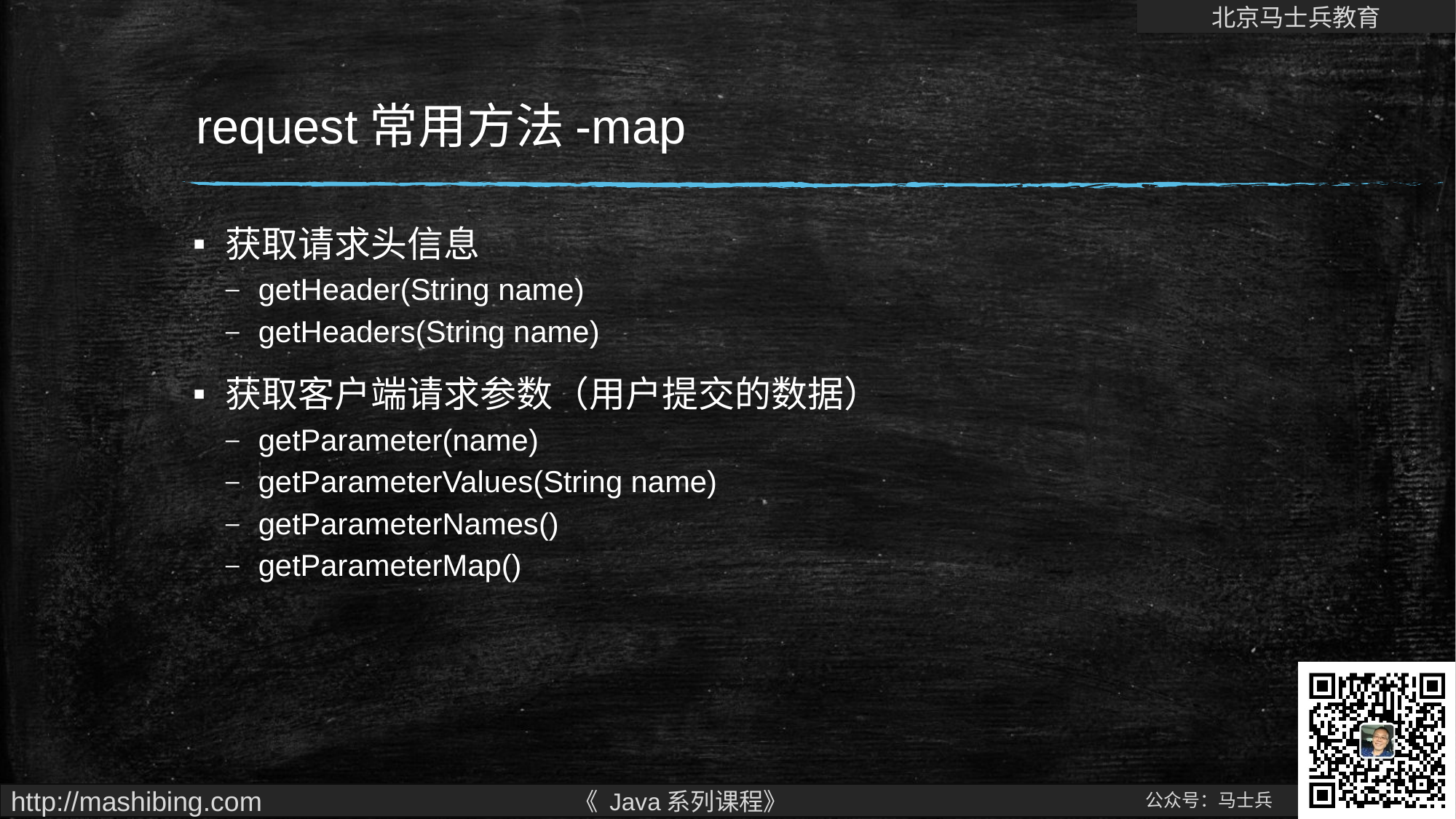

# request常用方法-map
获取请求头信息
getHeader(String name)
getHeaders(String name)
获取客户端请求参数（用户提交的数据）
getParameter(name)
getParameterValues(String name)
getParameterNames()
getParameterMap()